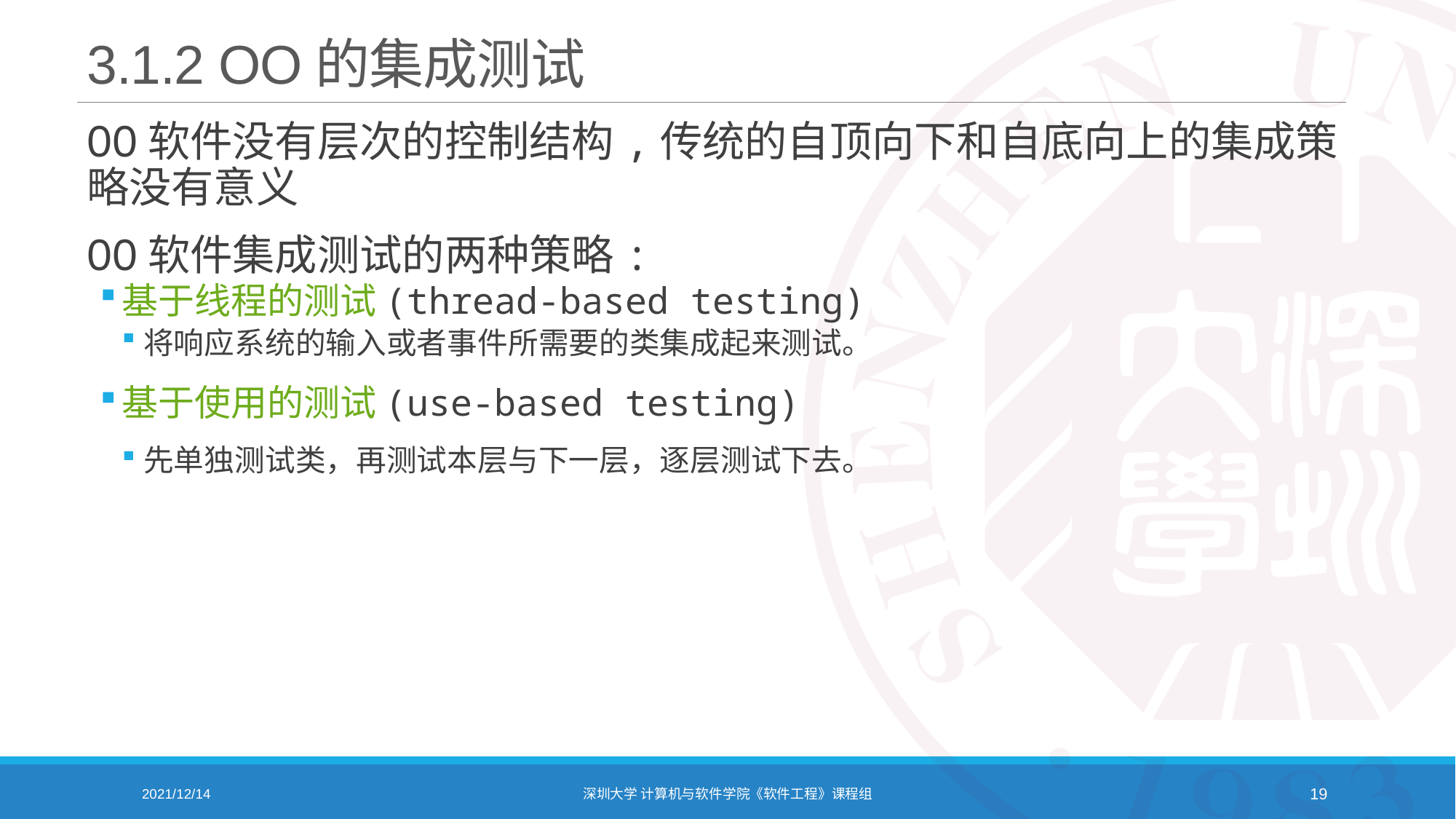

# 3.1.2 OO的集成测试
OO软件没有层次的控制结构,传统的自顶向下和自底向上的集成策略没有意义
OO软件集成测试的两种策略:
基于线程的测试(thread-based testing)
将响应系统的输入或者事件所需要的类集成起来测试。
基于使用的测试(use-based testing)
先单独测试类，再测试本层与下一层，逐层测试下去。

2021/12/14
深圳大学 计算机与软件学院《软件工程》课程组
19